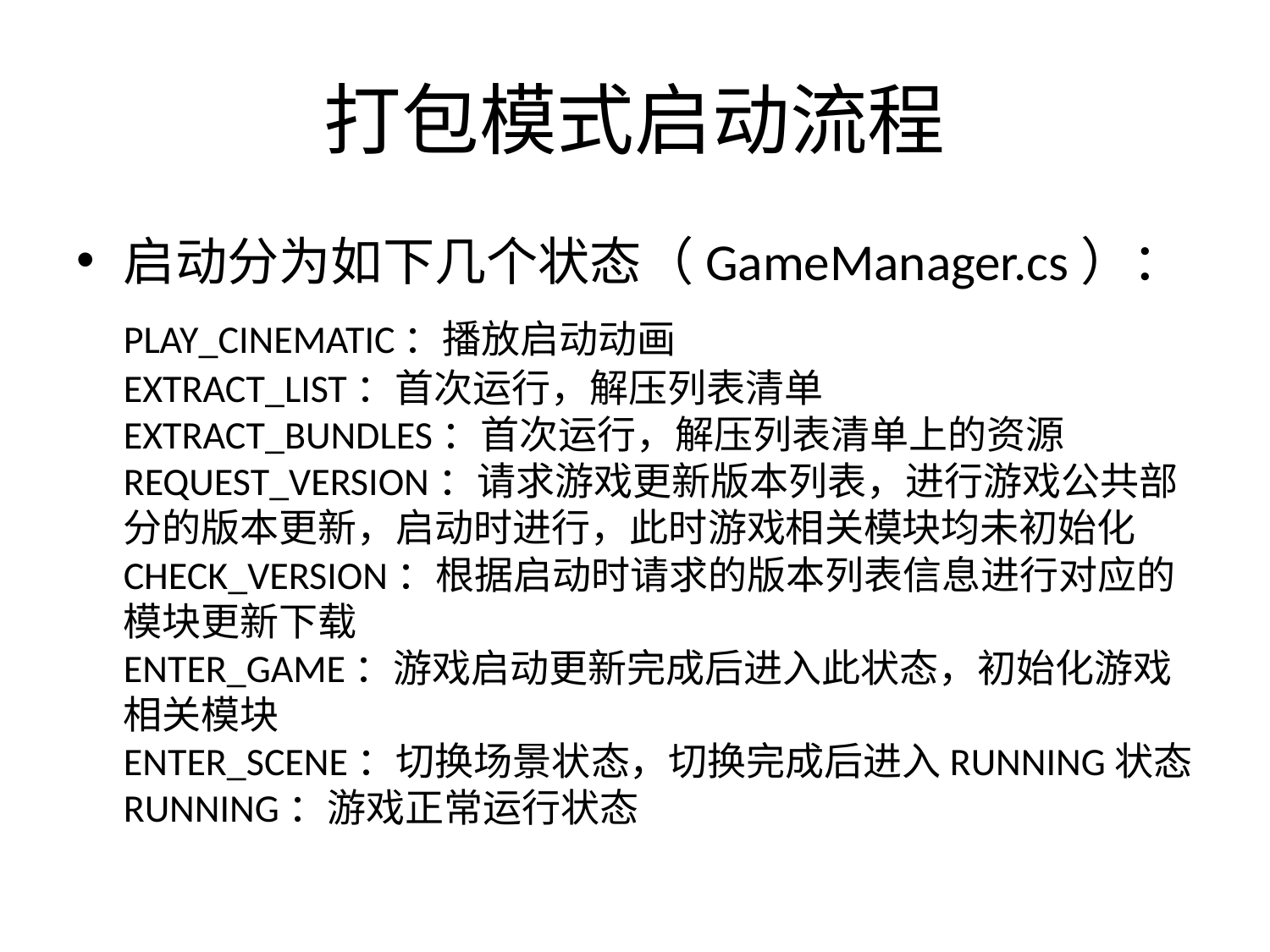

# 打包模式启动流程
启动分为如下几个状态（GameManager.cs）：
	PLAY_CINEMATIC：播放启动动画
EXTRACT_LIST：首次运行，解压列表清单
EXTRACT_BUNDLES：首次运行，解压列表清单上的资源
REQUEST_VERSION：请求游戏更新版本列表，进行游戏公共部分的版本更新，启动时进行，此时游戏相关模块均未初始化
CHECK_VERSION：根据启动时请求的版本列表信息进行对应的模块更新下载
ENTER_GAME：游戏启动更新完成后进入此状态，初始化游戏相关模块
ENTER_SCENE：切换场景状态，切换完成后进入RUNNING状态
RUNNING：游戏正常运行状态